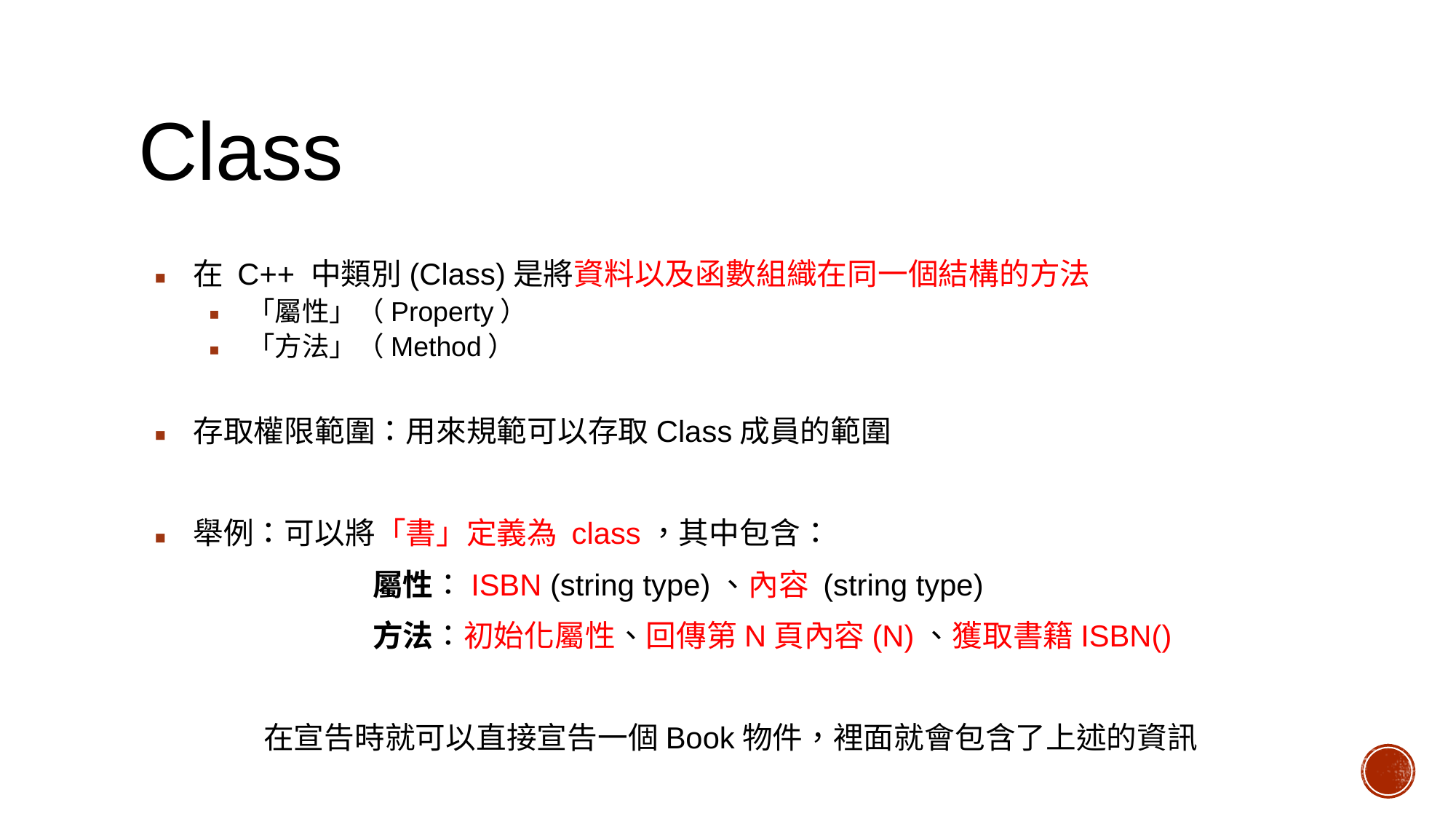

# Class
在 C++ 中類別(Class)是將資料以及函數組織在同一個結構的方法
「屬性」（Property）
「方法」（Method）

存取權限範圍：用來規範可以存取Class成員的範圍

舉例：可以將「書」定義為 class，其中包含：
		屬性：ISBN (string type)、內容 (string type)
		方法：初始化屬性、回傳第N頁內容(N)、獲取書籍ISBN()

	在宣告時就可以直接宣告一個Book物件，裡面就會包含了上述的資訊